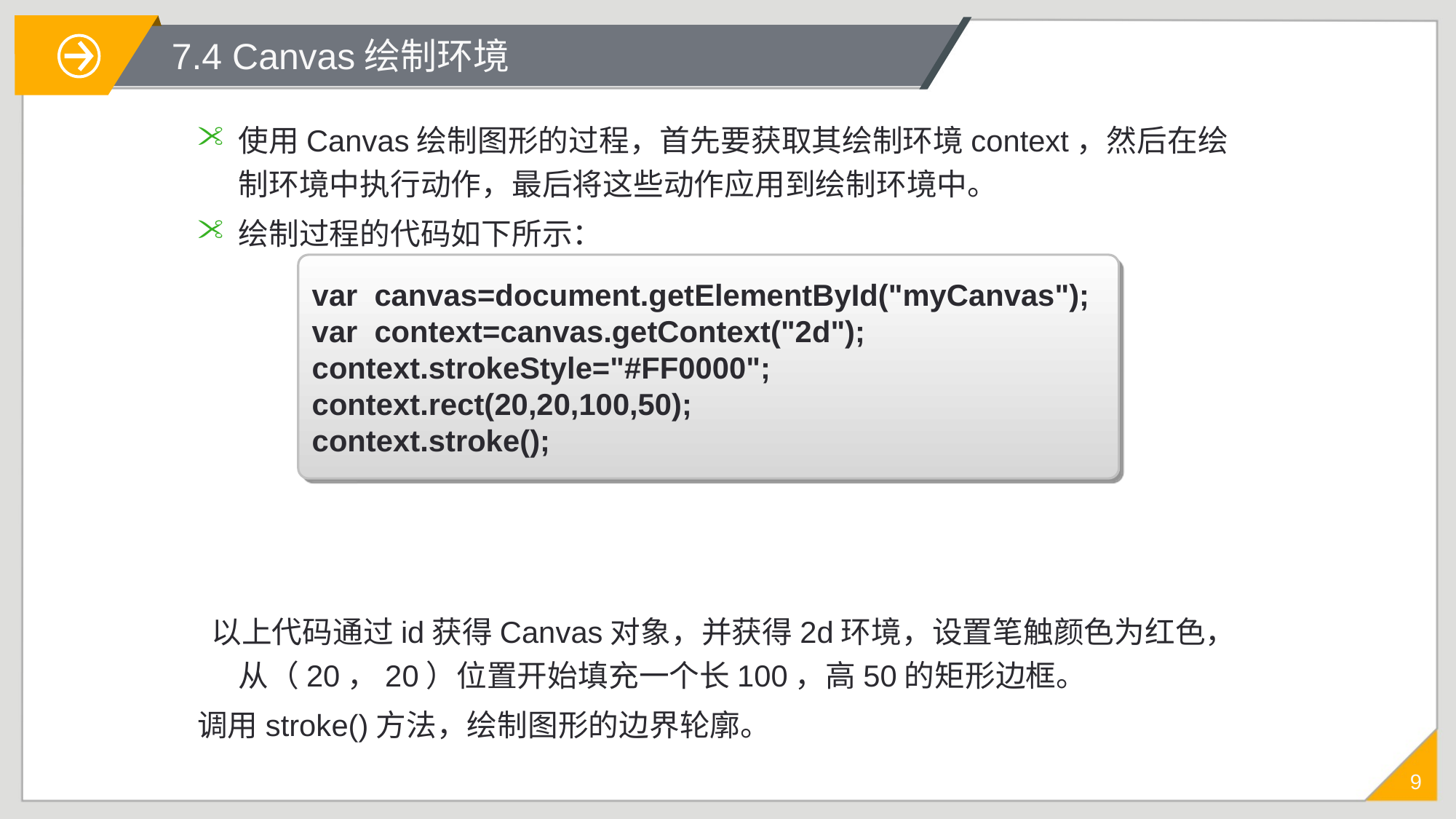

# 7.4 Canvas绘制环境
使用Canvas绘制图形的过程，首先要获取其绘制环境context，然后在绘制环境中执行动作，最后将这些动作应用到绘制环境中。
绘制过程的代码如下所示：

 以上代码通过id获得Canvas对象，并获得2d环境，设置笔触颜色为红色，从（20，20）位置开始填充一个长100，高50的矩形边框。
调用stroke()方法，绘制图形的边界轮廓。
var  canvas=document.getElementById("myCanvas");
var  context=canvas.getContext("2d");
context.strokeStyle="#FF0000";
context.rect(20,20,100,50);
context.stroke();